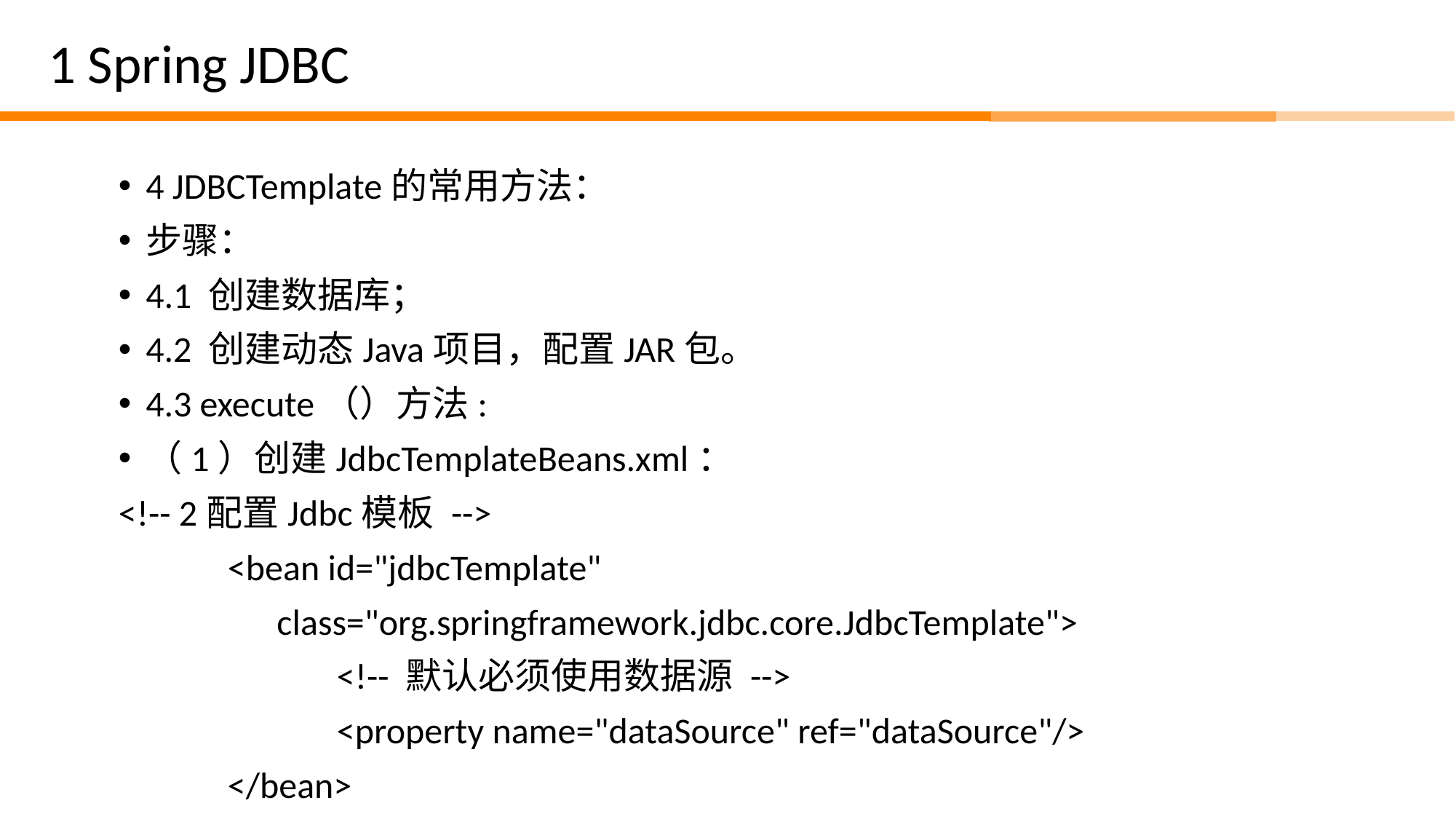

# 1 Spring JDBC
4 JDBCTemplate的常用方法：
步骤：
4.1 创建数据库；
4.2 创建动态Java项目，配置JAR包。
4.3 execute（）方法:
（1）创建JdbcTemplateBeans.xml：
<!-- 2配置Jdbc模板 -->
	<bean id="jdbcTemplate"
	      class="org.springframework.jdbc.core.JdbcTemplate">
		<!-- 默认必须使用数据源 -->
		<property name="dataSource" ref="dataSource"/>
	</bean>